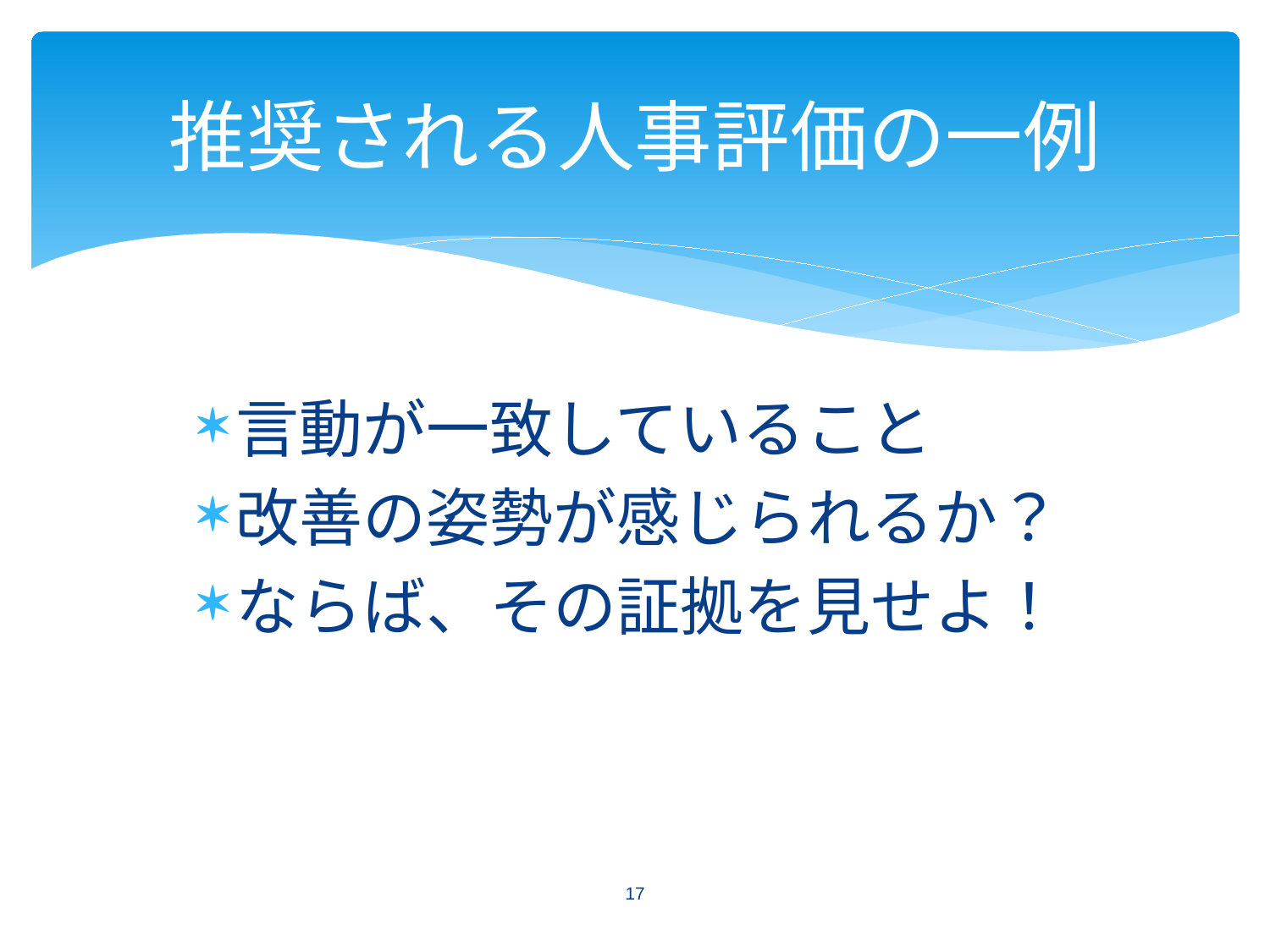

# 推奨される人事評価の一例
言動が一致していること
改善の姿勢が感じられるか？
ならば、その証拠を見せよ！
17